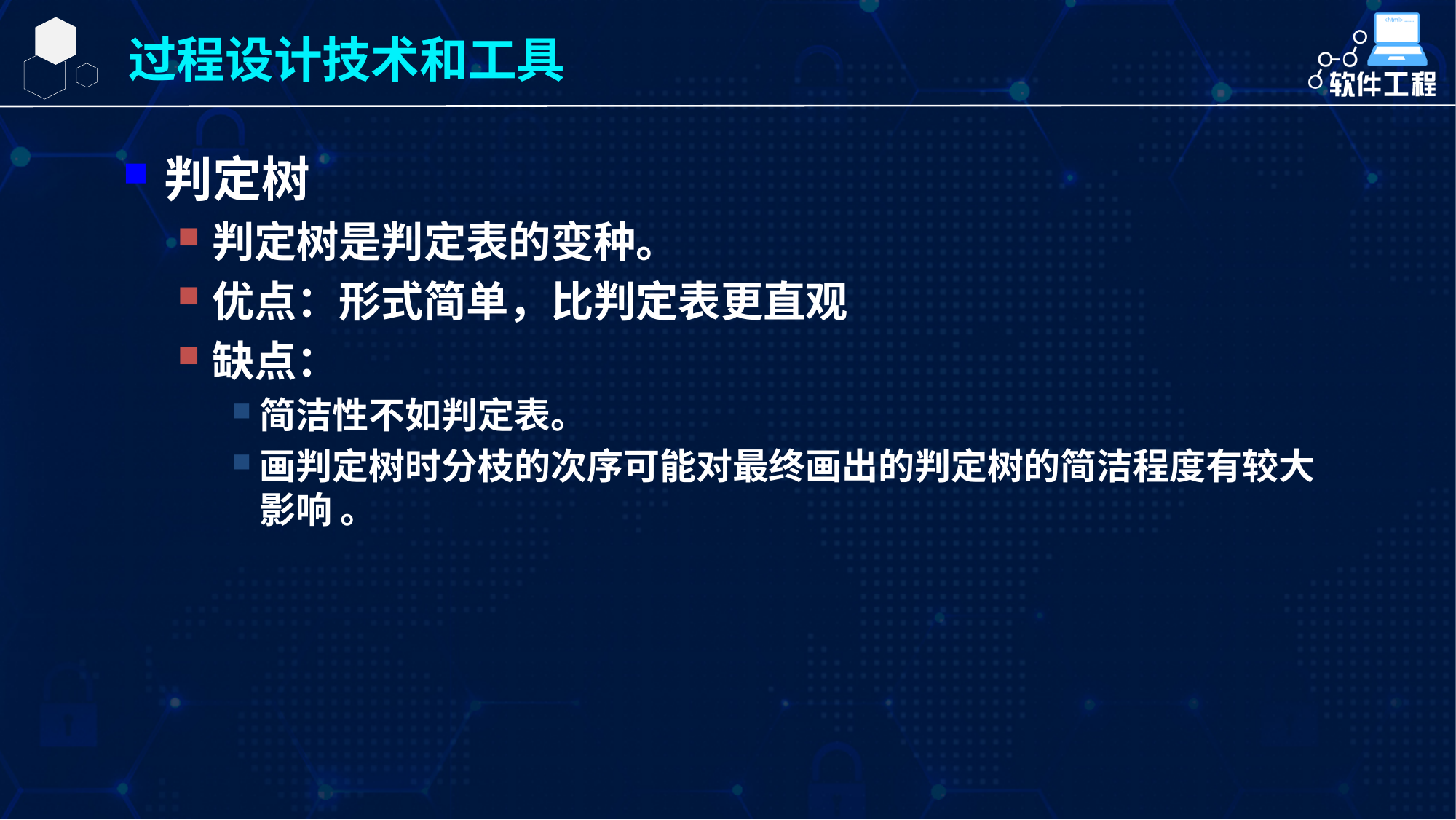

过程设计技术和工具
判定树
判定树是判定表的变种。
优点：形式简单，比判定表更直观
缺点：
简洁性不如判定表。
画判定树时分枝的次序可能对最终画出的判定树的简洁程度有较大影响 。